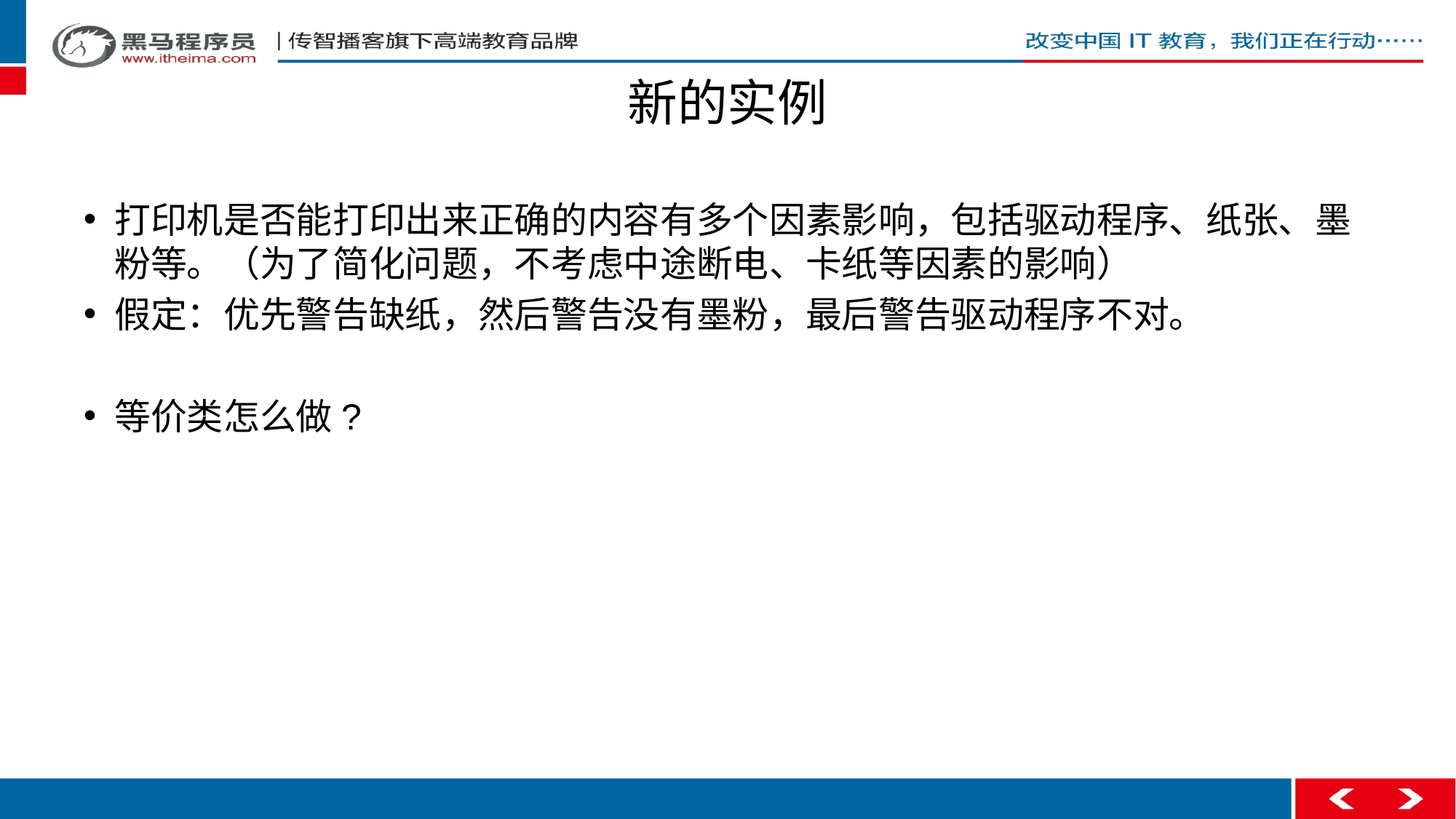

# 新的实例
打印机是否能打印出来正确的内容有多个因素影响，包括驱动程序、纸张、墨粉等。（为了简化问题，不考虑中途断电、卡纸等因素的影响）
假定：优先警告缺纸，然后警告没有墨粉，最后警告驱动程序不对。

等价类怎么做?